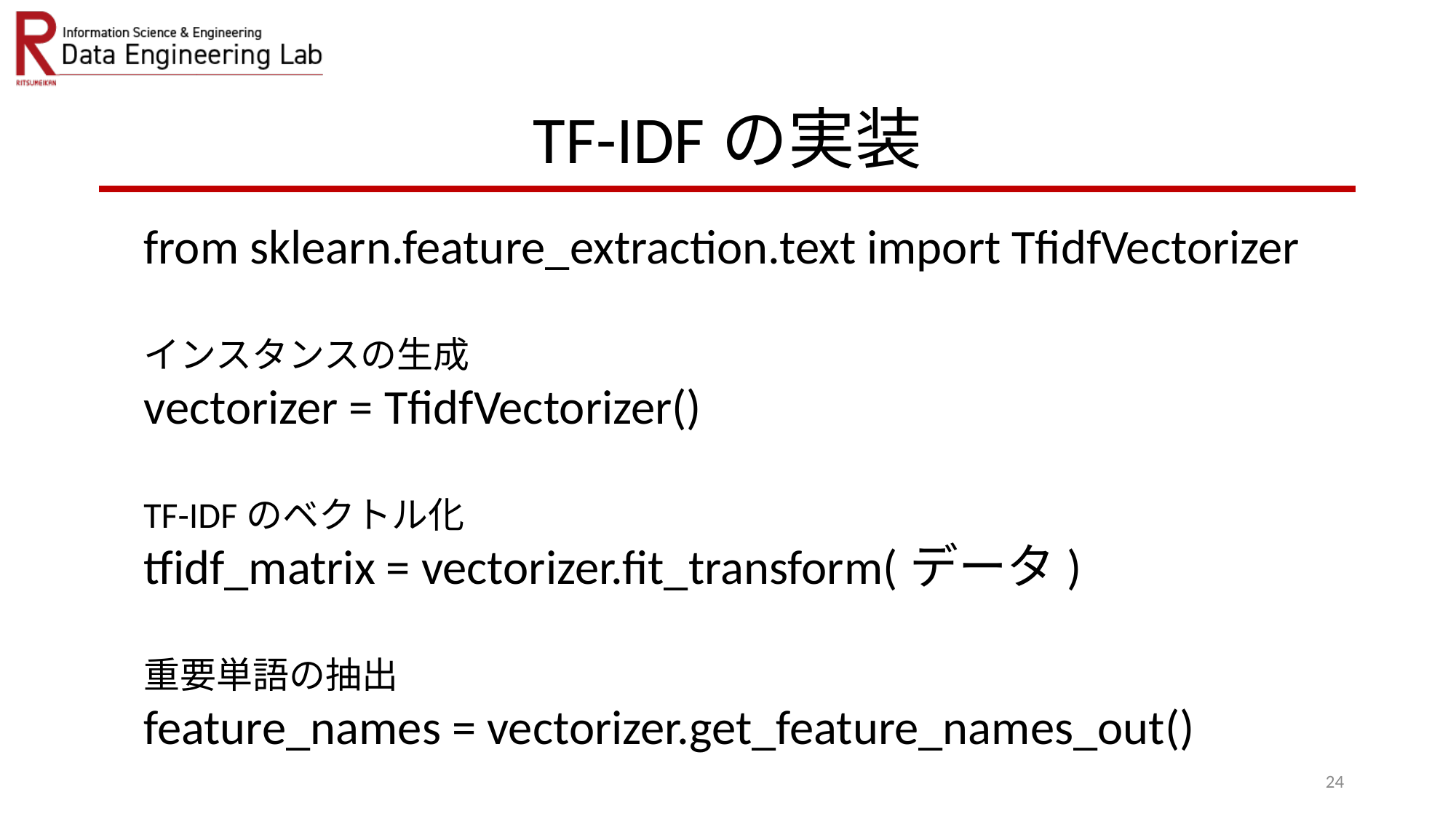

# TF-IDFの実装
from sklearn.feature_extraction.text import TfidfVectorizer

インスタンスの生成
vectorizer = TfidfVectorizer()

TF-IDFのベクトル化
tfidf_matrix = vectorizer.fit_transform(データ)

重要単語の抽出
feature_names = vectorizer.get_feature_names_out()
24